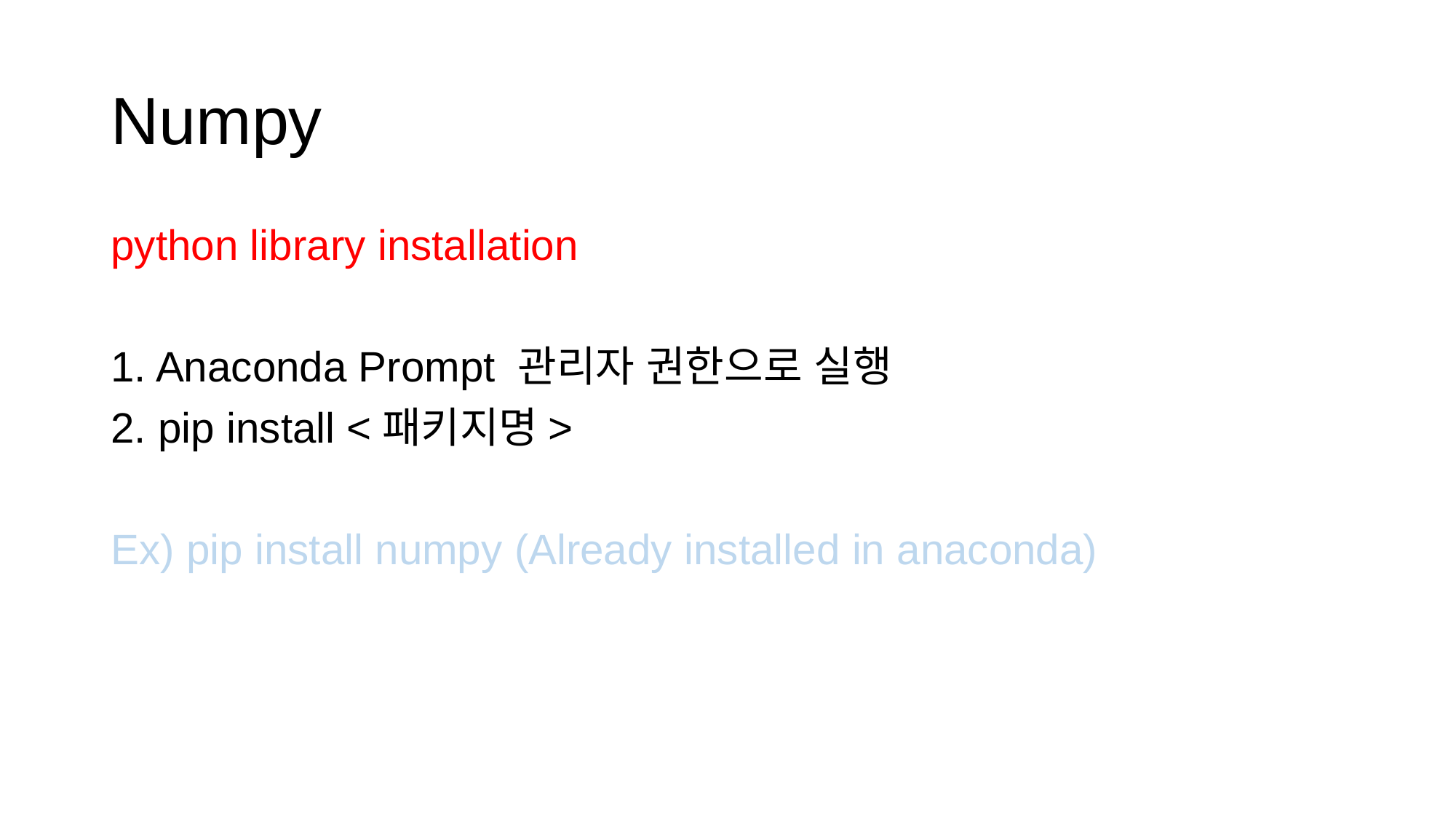

# Numpy
python library installation

1. Anaconda Prompt 관리자 권한으로 실행
2. pip install <패키지명>

Ex) pip install numpy (Already installed in anaconda)